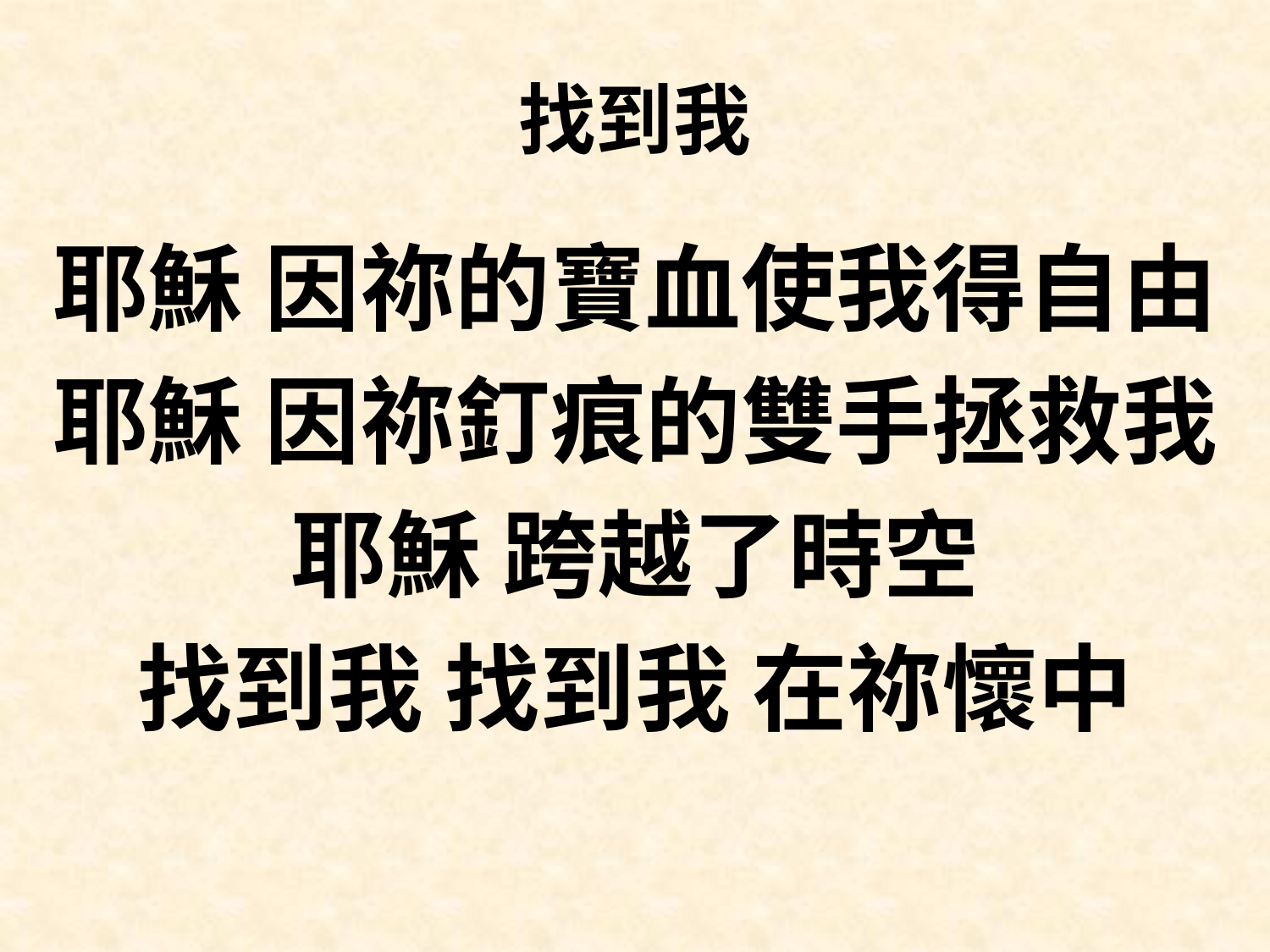

# 找到我
耶穌 因祢的寶血使我得自由
耶穌 因祢釘痕的雙手拯救我
耶穌 跨越了時空
找到我 找到我 在祢懷中